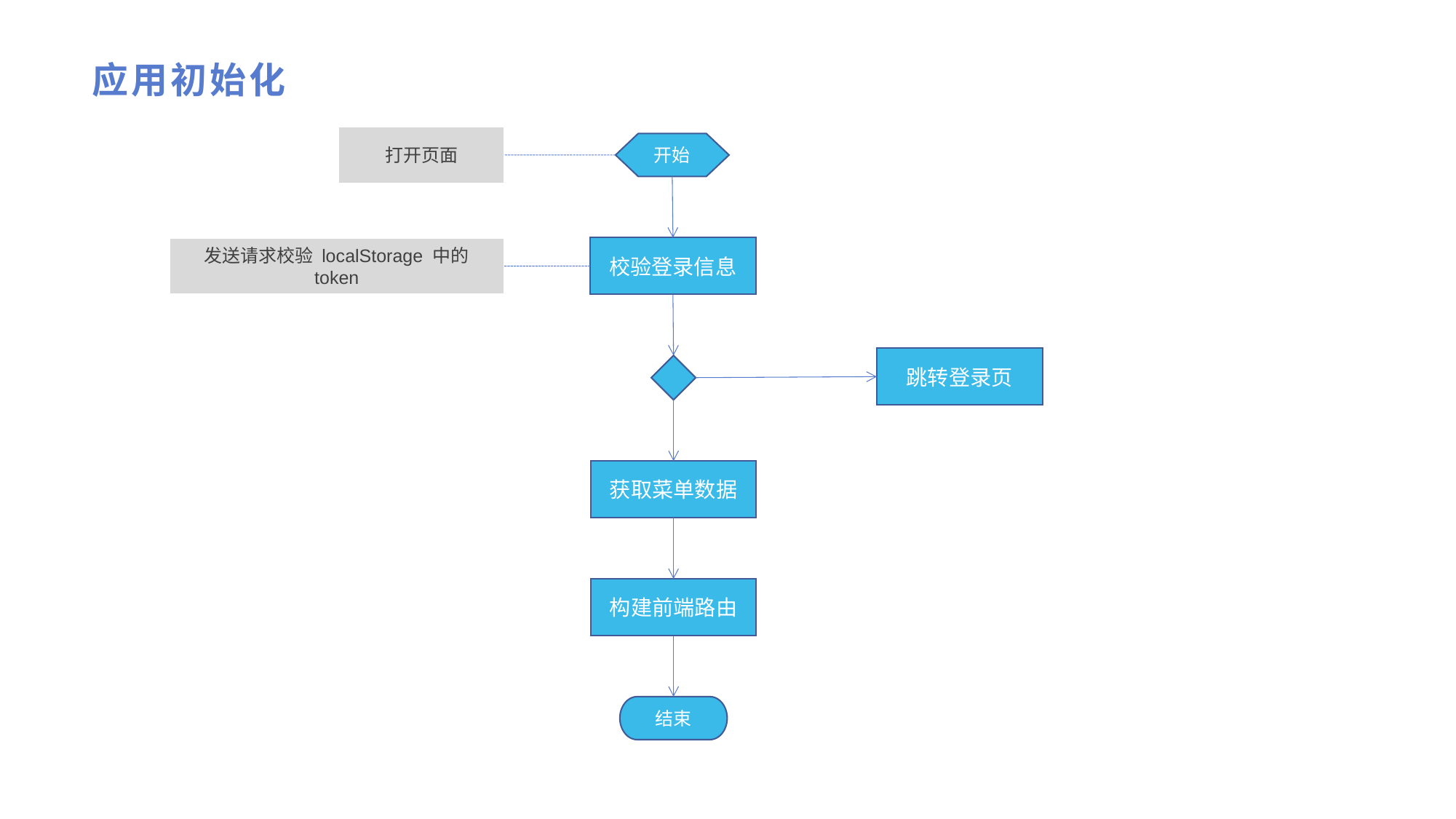

# 应用初始化
打开页面
开始
校验登录信息
发送请求校验 localStorage 中的 token
跳转登录页

获取菜单数据
构建前端路由
结束